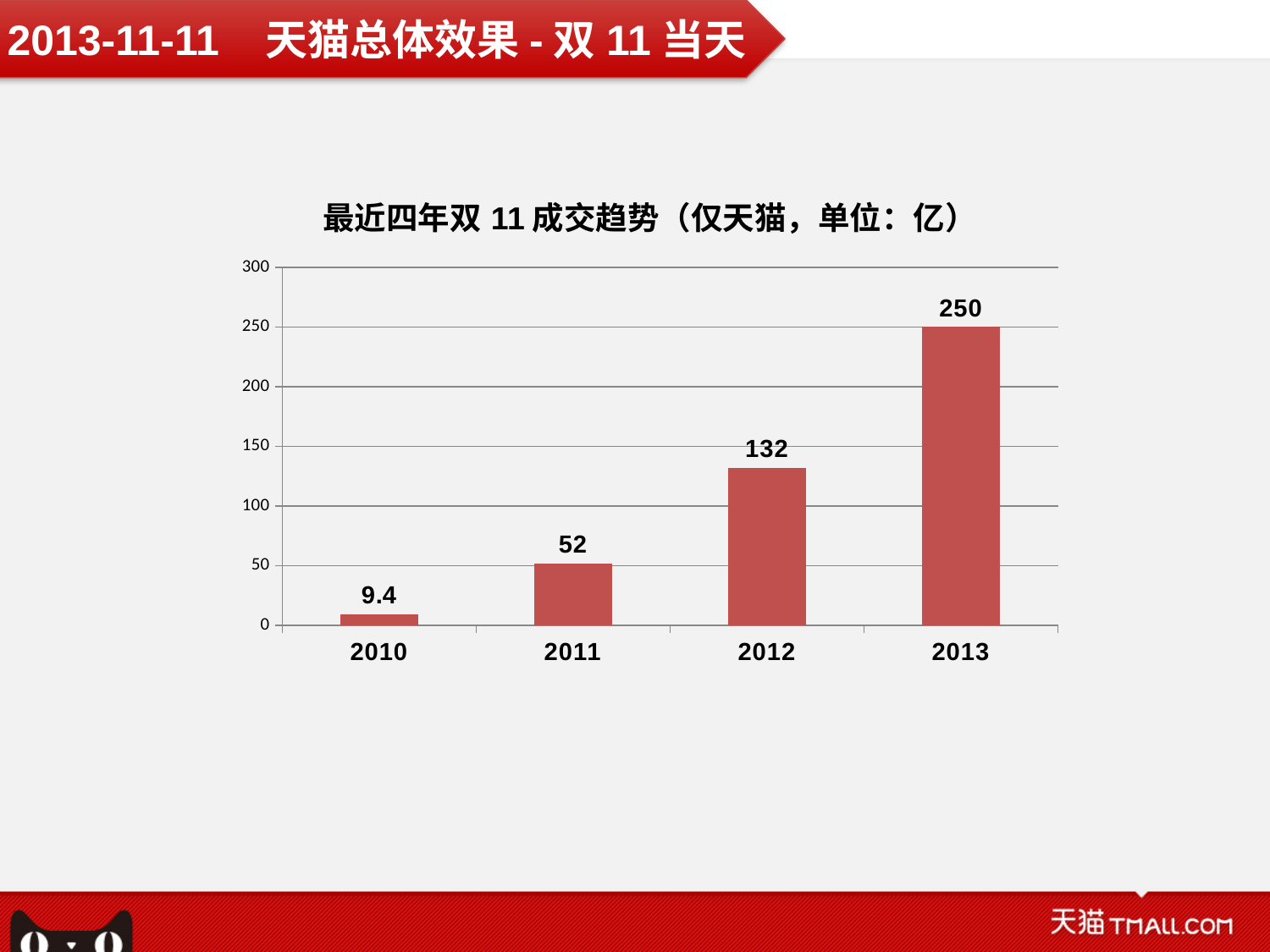

2013-11-11   天猫总体效果-双11当天

### Chart: 最近四年双11成交趋势（仅天猫，单位：亿）

| Category |  |
|---|---|
| 2010 | 9.4 |
| 2011 | 52.0 |
| 2012 | 132.0 |
| 2013 | 250.0 |